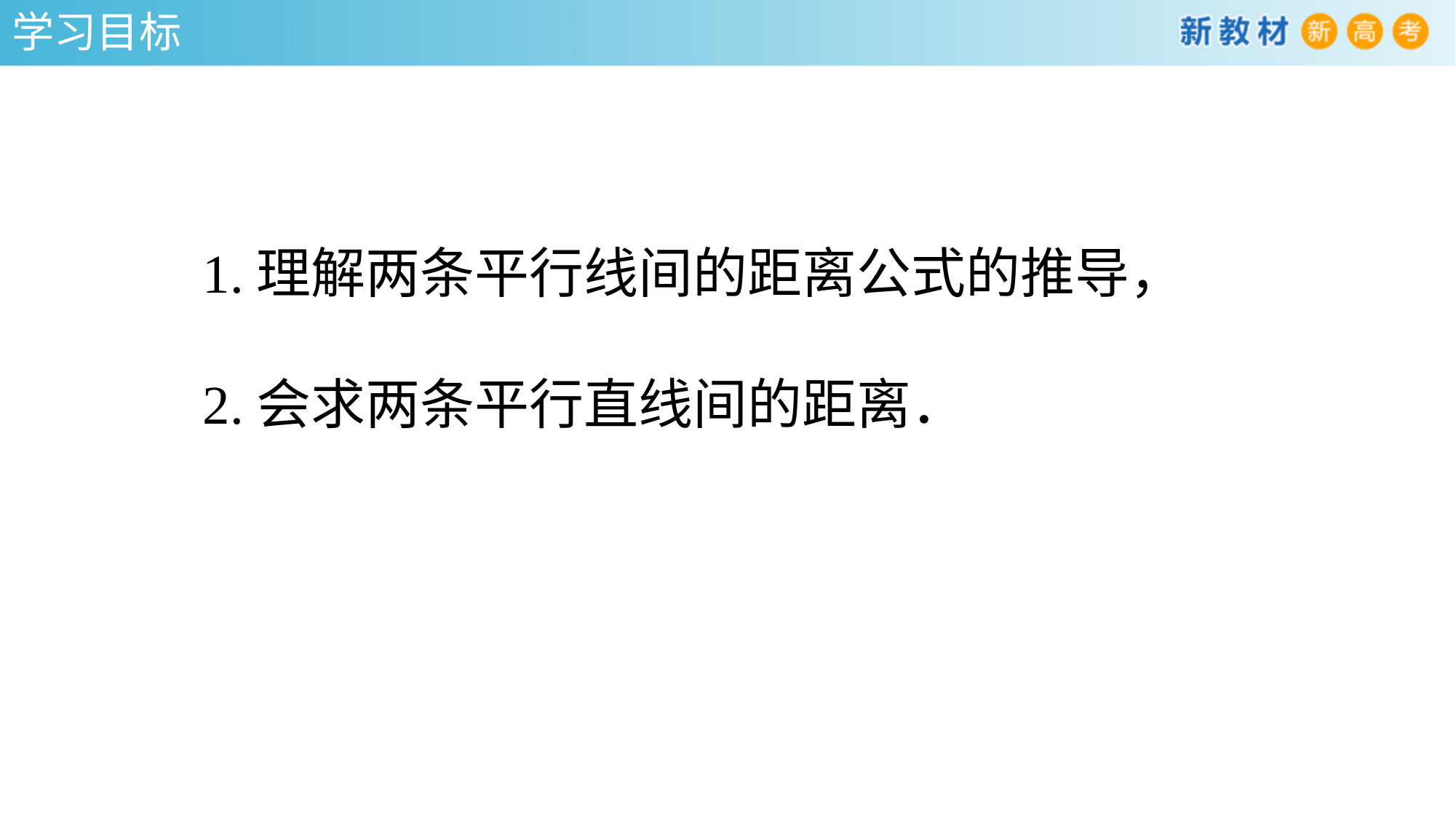

学习目标
1.理解两条平行线间的距离公式的推导，
2.会求两条平行直线间的距离．